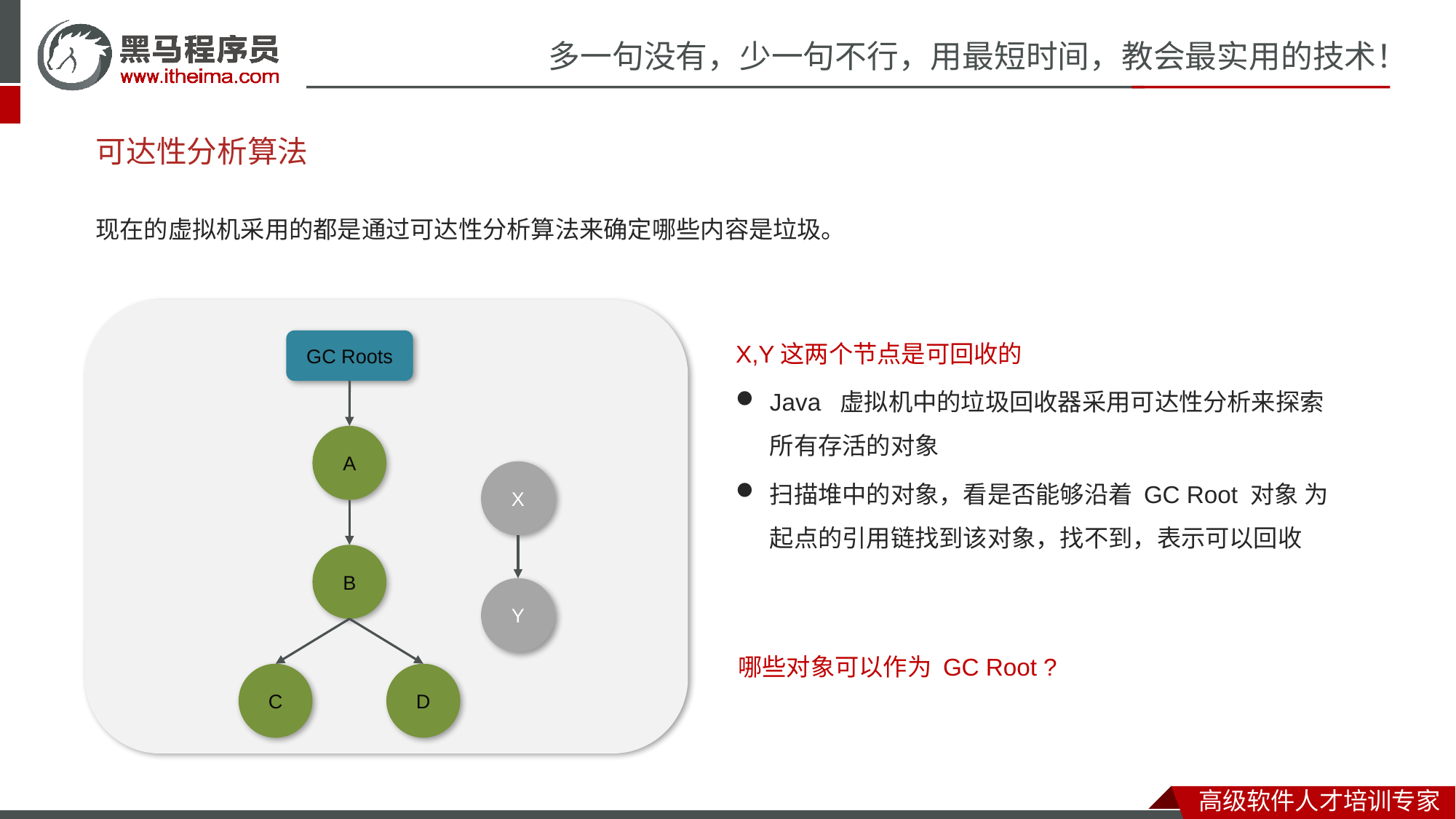

# 可达性分析算法
现在的虚拟机采用的都是通过可达性分析算法来确定哪些内容是垃圾。

GC Roots
A
X
B
Y
C
D
X,Y这两个节点是可回收的
Java  虚拟机中的垃圾回收器采用可达性分析来探索所有存活的对象
扫描堆中的对象，看是否能够沿着 GC Root 对象 为起点的引用链找到该对象，找不到，表示可以回收
哪些对象可以作为 GC Root ?